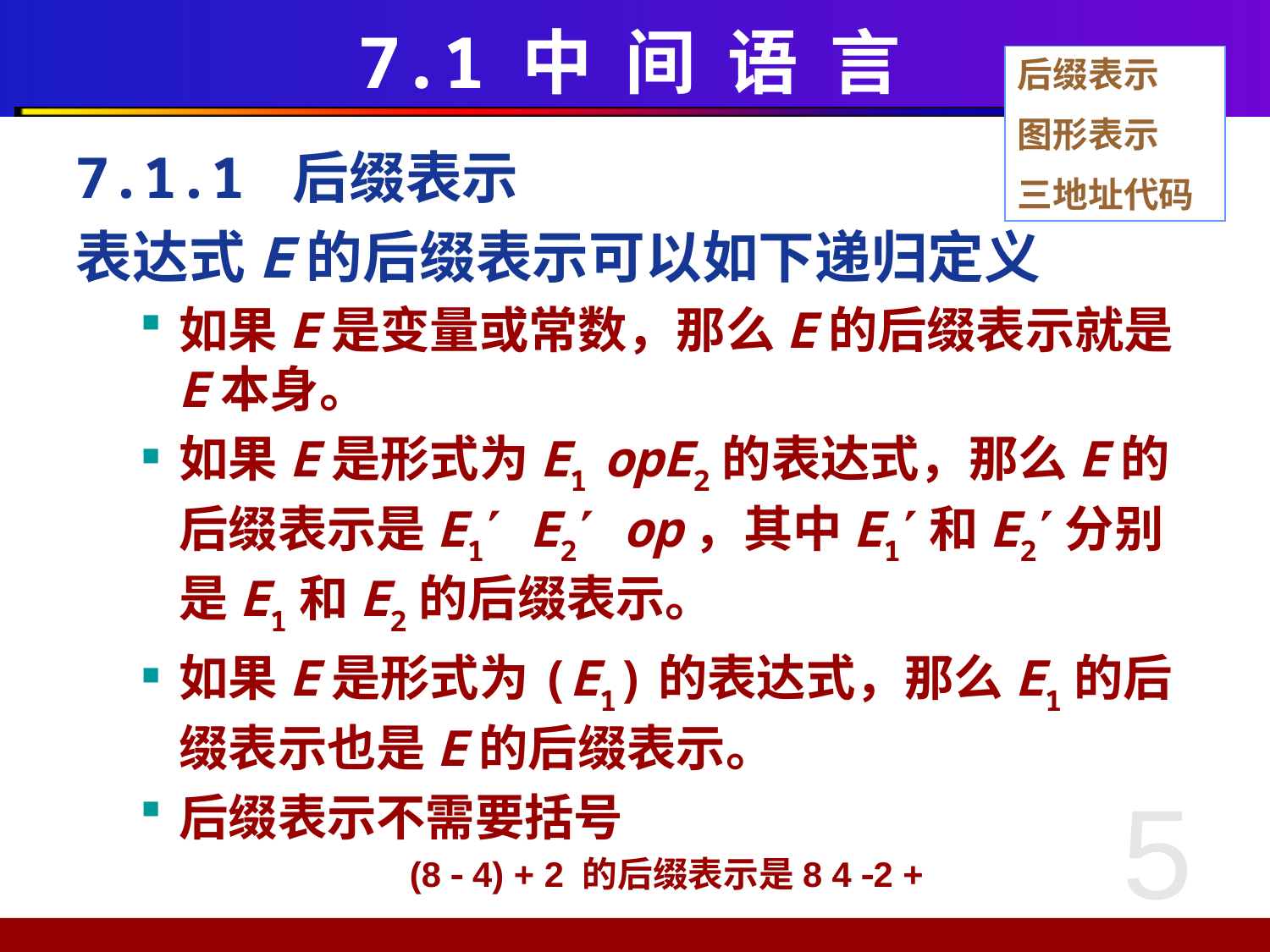

# 7.1 中  间  语  言
后缀表示
图形表示
三地址代码
7.1.1 后缀表示
表达式E的后缀表示可以如下递归定义
如果E是变量或常数，那么E的后缀表示就是E本身。
如果E是形式为E1 opE2的表达式，那么E的后缀表示是E1′ E2′ op，其中E1′和E2′分别是E1和E2的后缀表示。
如果E是形式为(E1)的表达式，那么E1的后缀表示也是E的后缀表示。
后缀表示不需要括号
(8 − 4) + 2 的后缀表示是8 4 −2 +
5